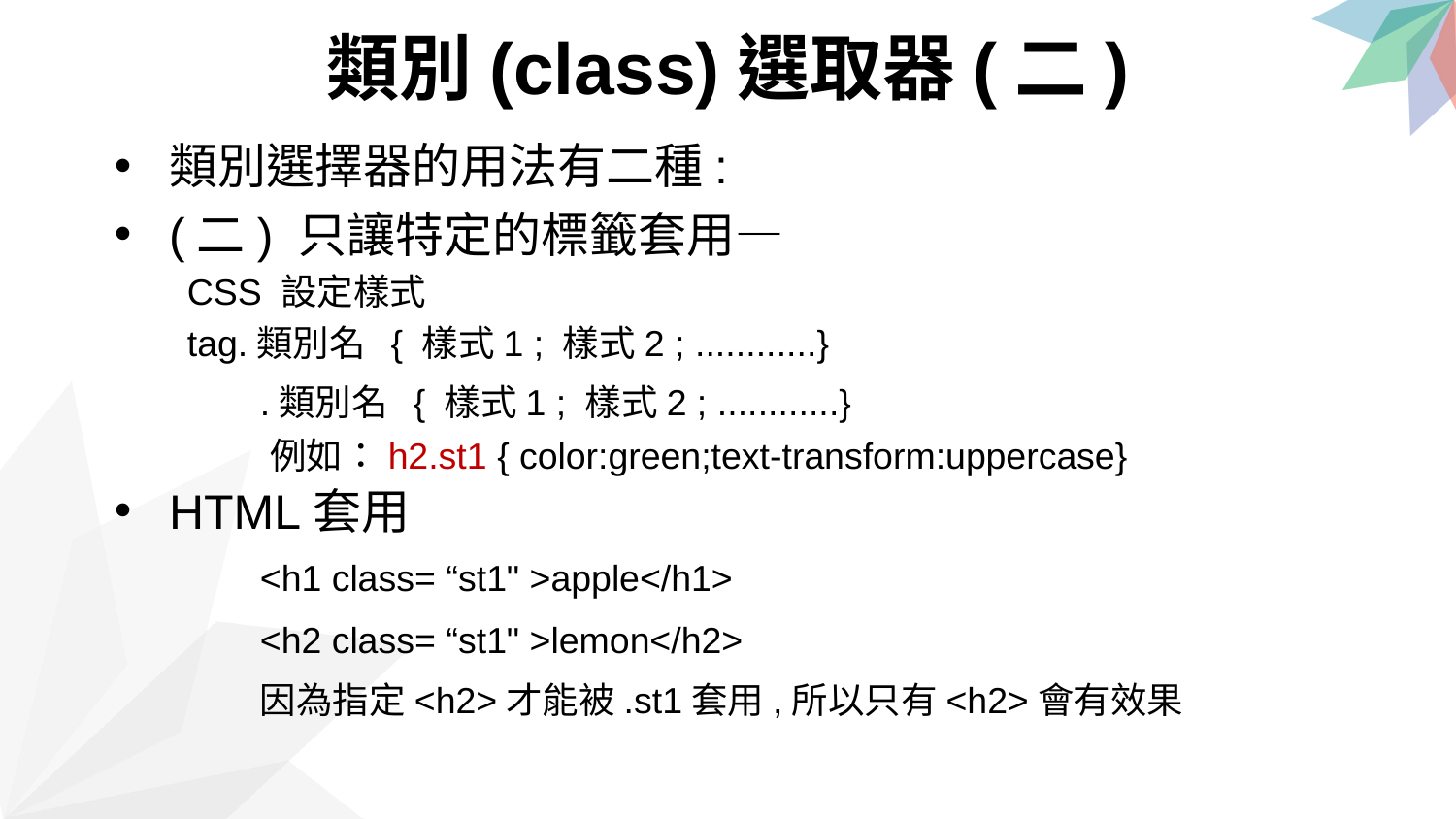

類別(class)選取器(二)
類別選擇器的用法有二種:
(二) 只讓特定的標籤套用—
CSS 設定樣式
tag.類別名  { 樣式1 ; 樣式2 ; ............}
	.類別名  { 樣式1 ; 樣式2 ; ............}
         例如：h2.st1 { color:green;text-transform:uppercase}
HTML套用
         	<h1 class= “st1" >apple</h1>
	<h2 class= “st1" >lemon</h2>
	因為指定<h2>才能被.st1套用,所以只有<h2>會有效果